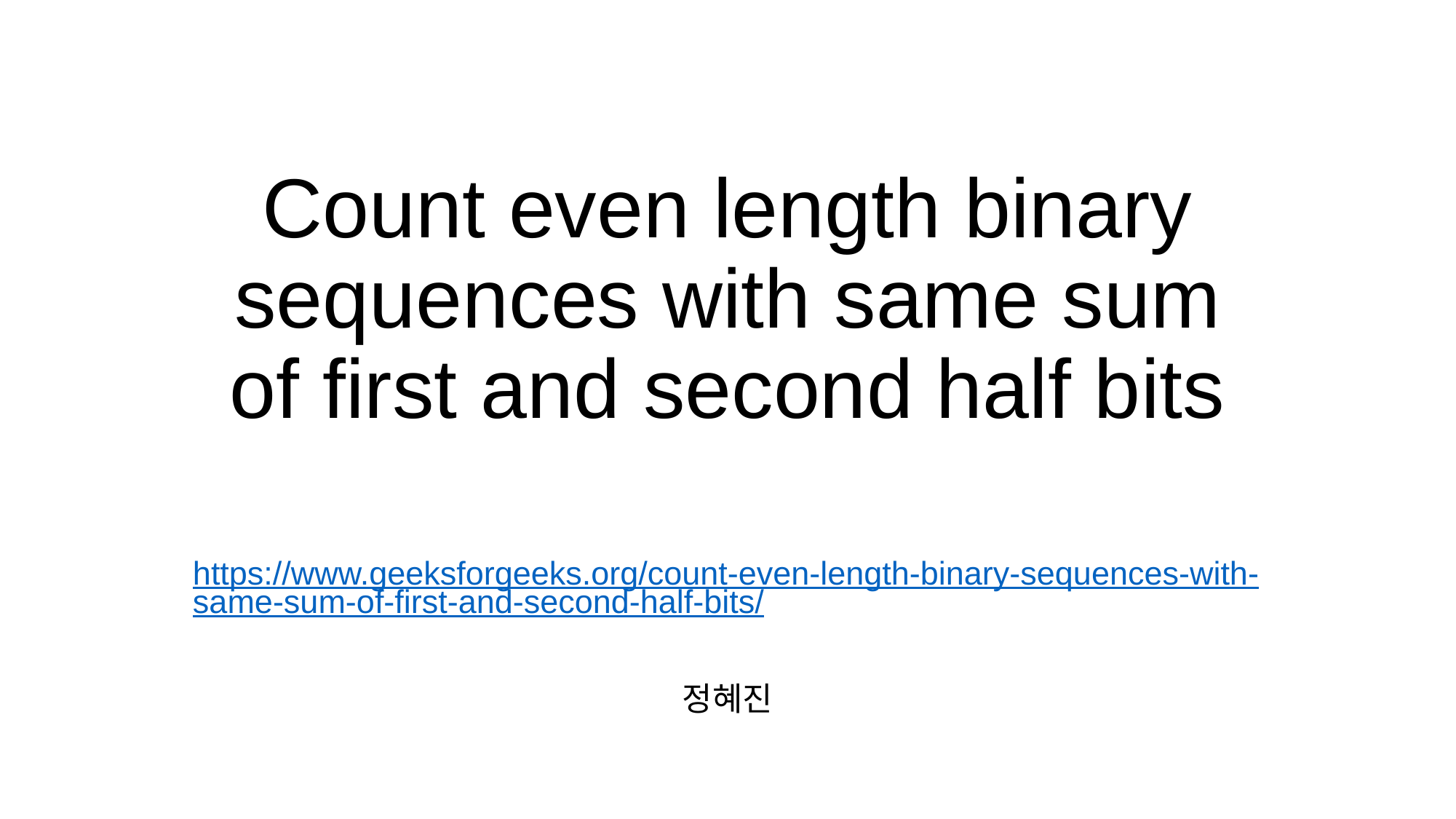

# Count even length binary sequences with same sum of first and second half bits

https://www.geeksforgeeks.org/count-even-length-binary-sequences-with-same-sum-of-first-and-second-half-bits/

정혜진